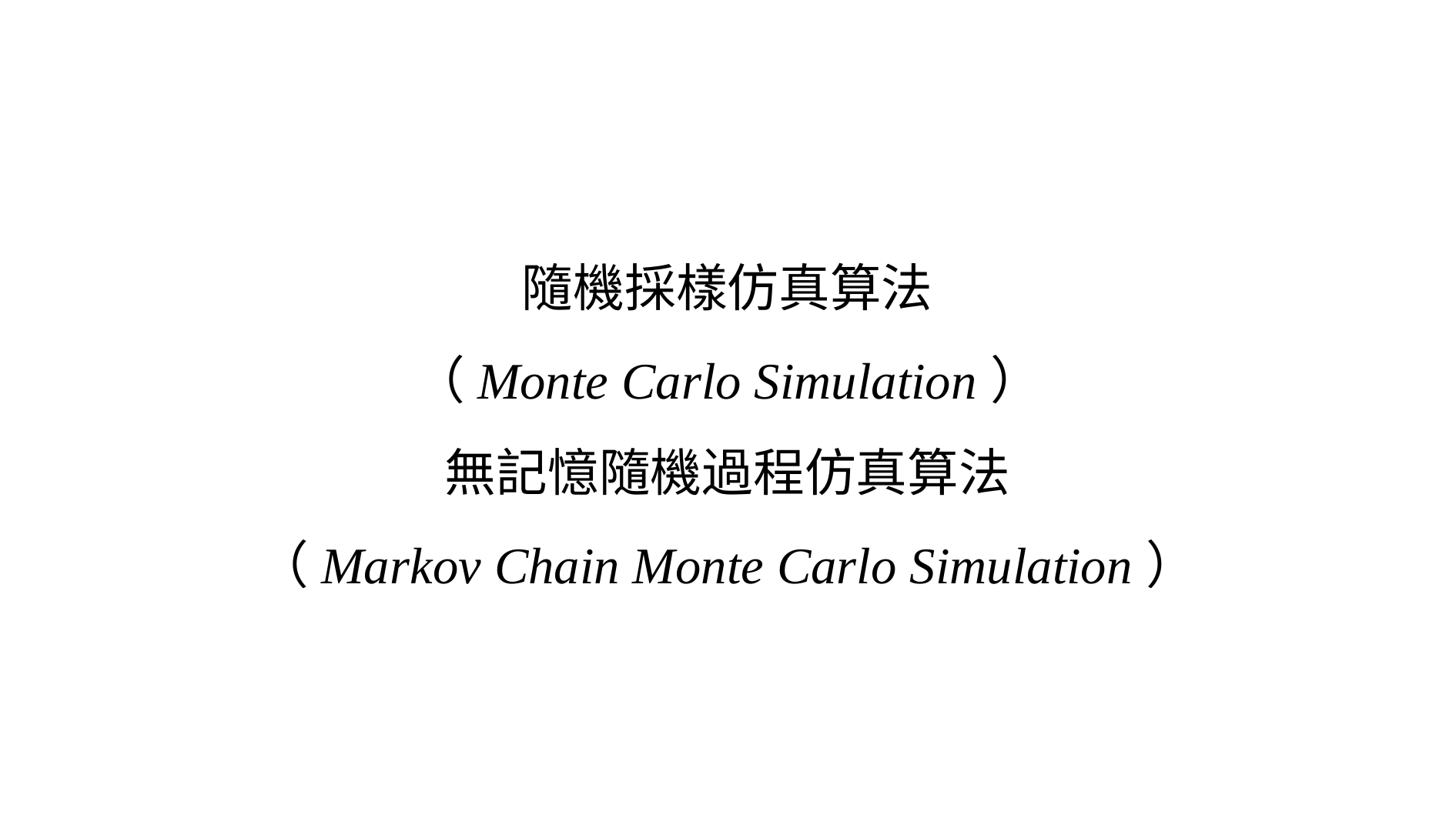

# 隨機採樣仿真算法 （Monte Carlo Simulation） 無記憶隨機過程仿真算法 （Markov Chain Monte Carlo Simulation）